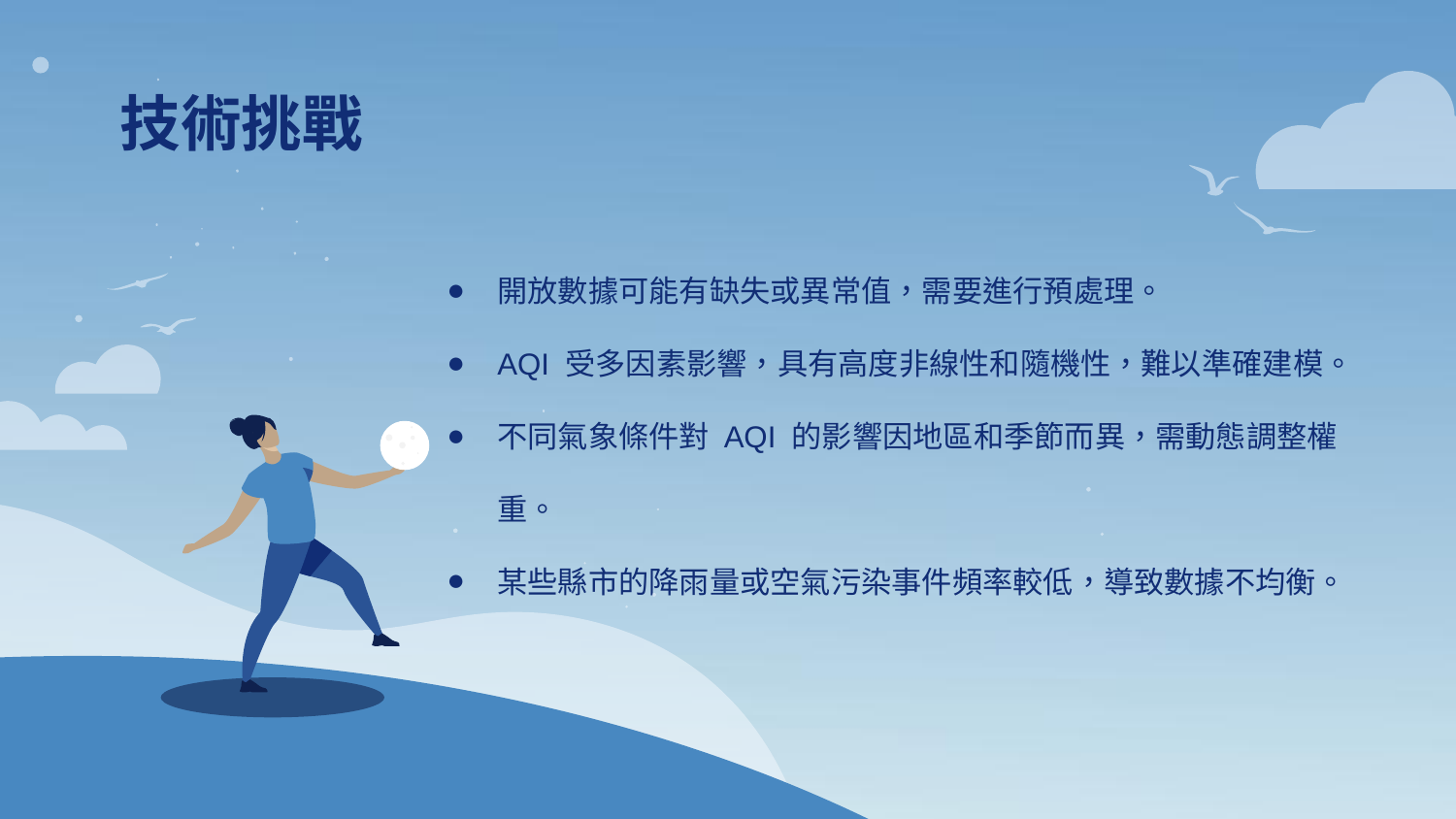

# 技術挑戰

開放數據可能有缺失或異常值，需要進行預處理。
AQI 受多因素影響，具有高度非線性和隨機性，難以準確建模。
不同氣象條件對 AQI 的影響因地區和季節而異，需動態調整權重。
某些縣市的降雨量或空氣污染事件頻率較低，導致數據不均衡。